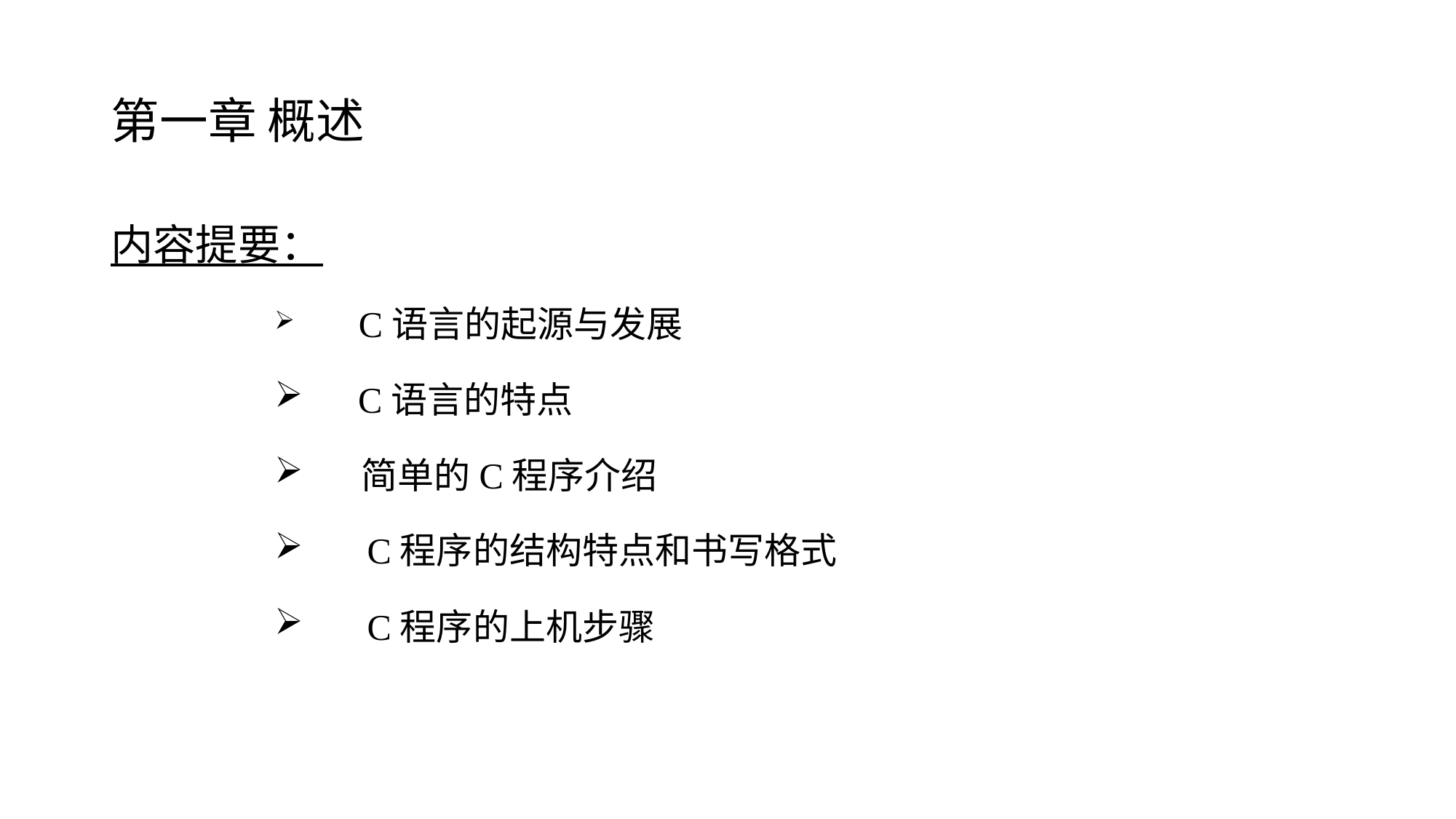

# 第一章 概述
内容提要：
        C语言的起源与发展
      C语言的特点
      简单的C程序介绍
       C程序的结构特点和书写格式
       C程序的上机步骤